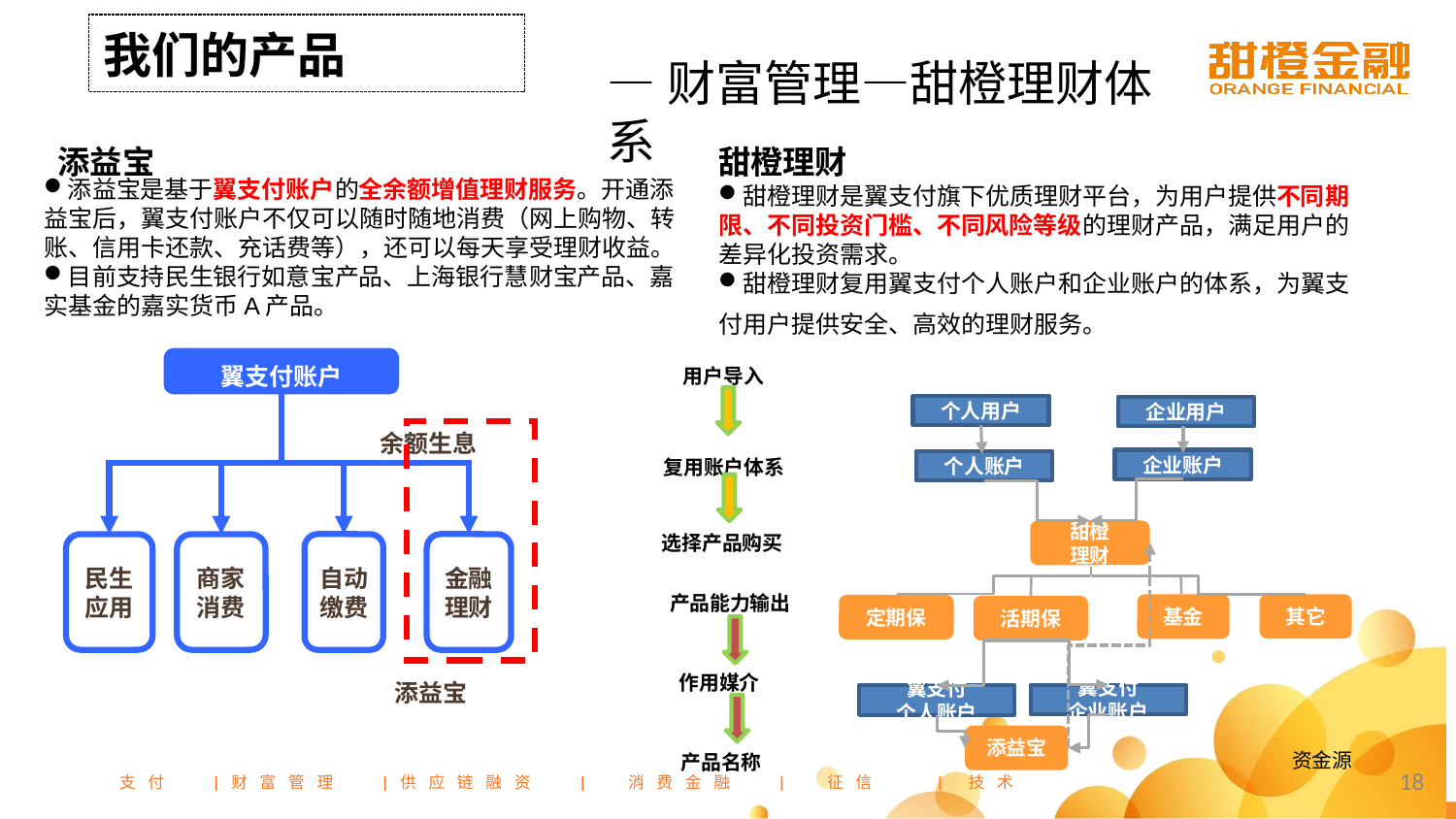

我们的产品
—财富管理—甜橙理财体系
 添益宝
甜橙理财
甜橙理财是翼支付旗下优质理财平台，为用户提供不同期限、不同投资门槛、不同风险等级的理财产品，满足用户的差异化投资需求。
甜橙理财复用翼支付个人账户和企业账户的体系，为翼支付用户提供安全、高效的理财服务。
添益宝是基于翼支付账户的全余额增值理财服务。开通添益宝后，翼支付账户不仅可以随时随地消费（网上购物、转账、信用卡还款、充话费等），还可以每天享受理财收益。
目前支持民生银行如意宝产品、上海银行慧财宝产品、嘉实基金的嘉实货币A产品。

翼支付账户
用户导入

个人用户
企业用户
企业账户
个人账户
甜橙
理财
基金
其它
定期保
活期保
翼支付
企业账户
翼支付
个人账户
添益宝
资金源
复用账户体系

选择产品购买
产品能力输出

作用媒介

产品名称

余额生息
民生
应用
商家
消费
自动
缴费
金融
理财
添益宝
18